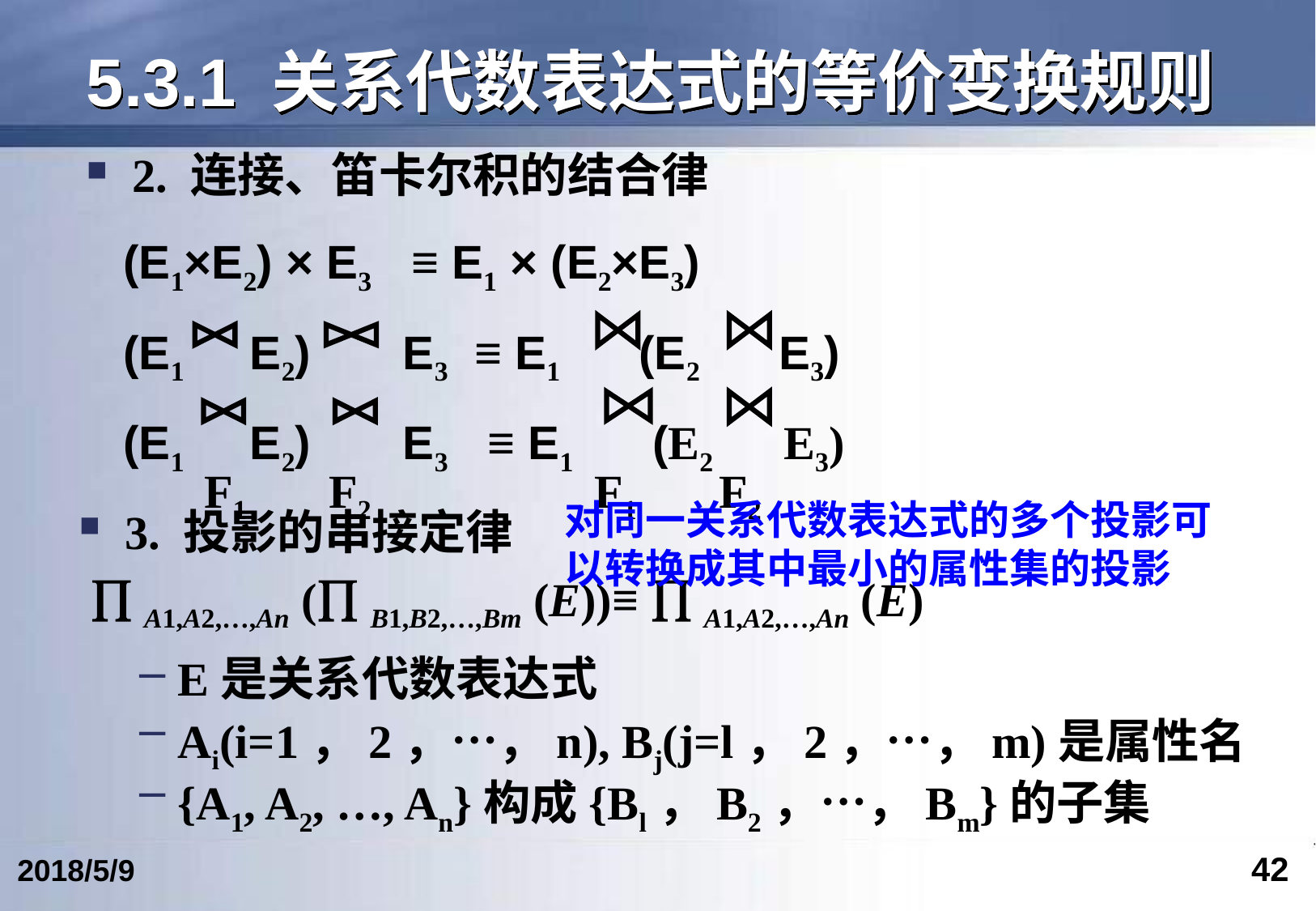

# 5.3.1 关系代数表达式的等价变换规则
2. 连接、笛卡尔积的结合律
 (E1×E2) × E3   ≡ E1 × (E2×E3)
 (E1     E2)       E3  ≡ E1      (E2      E3)
 (E1     E2)       E3   ≡ E1      (E2      E3)
        F1       F2                   F1       F2

对同一关系代数表达式的多个投影可以转换成其中最小的属性集的投影
3. 投影的串接定律
 ∏ A1,A2,…,An (∏ B1,B2,…,Bm (E))≡ ∏ A1,A2,…,An (E)
E是关系代数表达式
Ai(i=1，2，…，n), Bj(j=l，2，…，m)是属性名
{A1, A2, …, An}构成{Bl，B2，…，Bm}的子集

42
2018/5/9